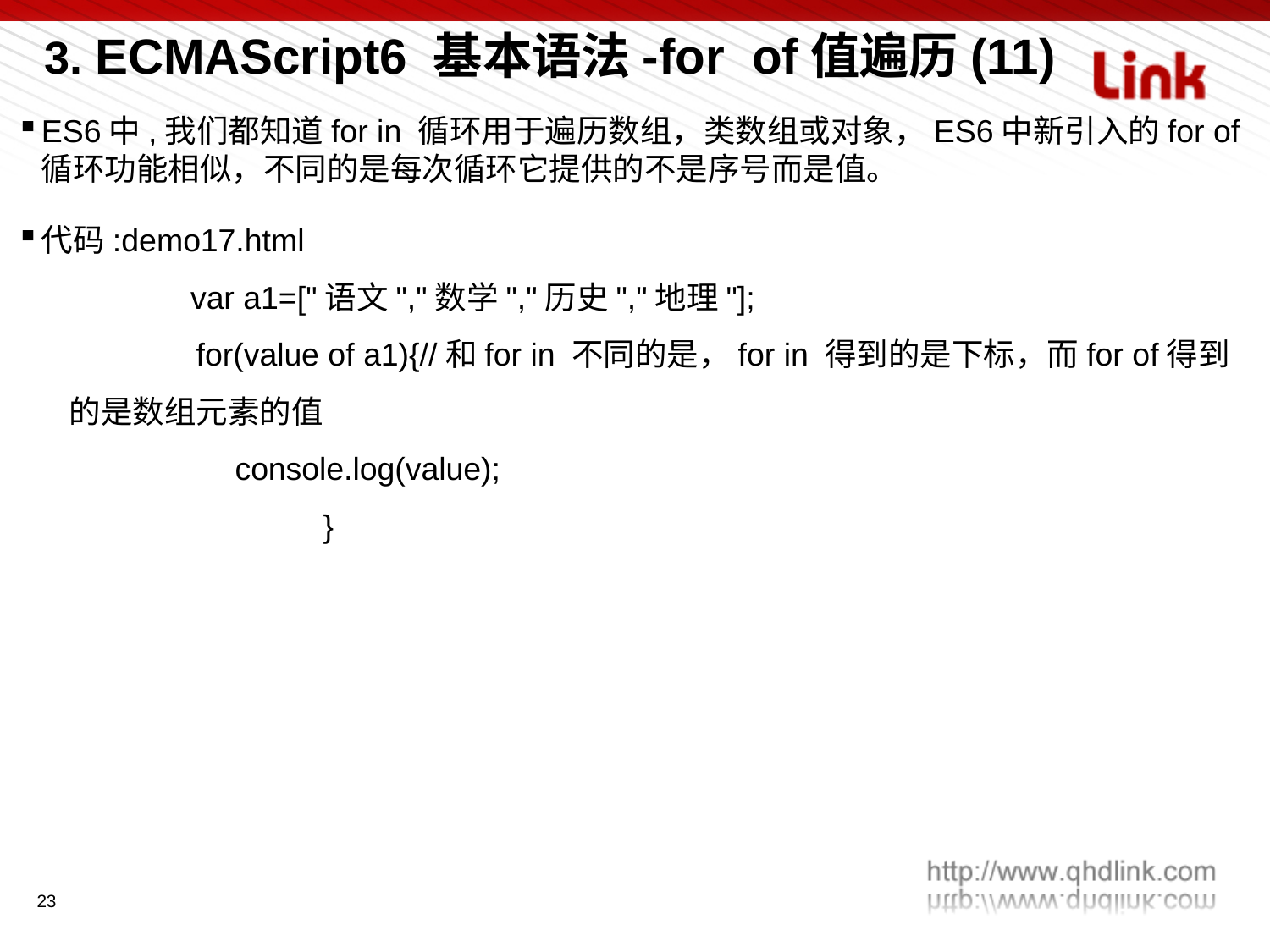

3. ECMAScript6 基本语法-for  of值遍历(11)
ES6中,我们都知道for in 循环用于遍历数组，类数组或对象，ES6中新引入的for of循环功能相似，不同的是每次循环它提供的不是序号而是值。
代码:demo17.html
       var a1=["语文","数学","历史","地理"];
	for(value of a1){//和for in 不同的是，for in 得到的是下标，而for of得到的是数组元素的值
            console.log(value);
		}
23